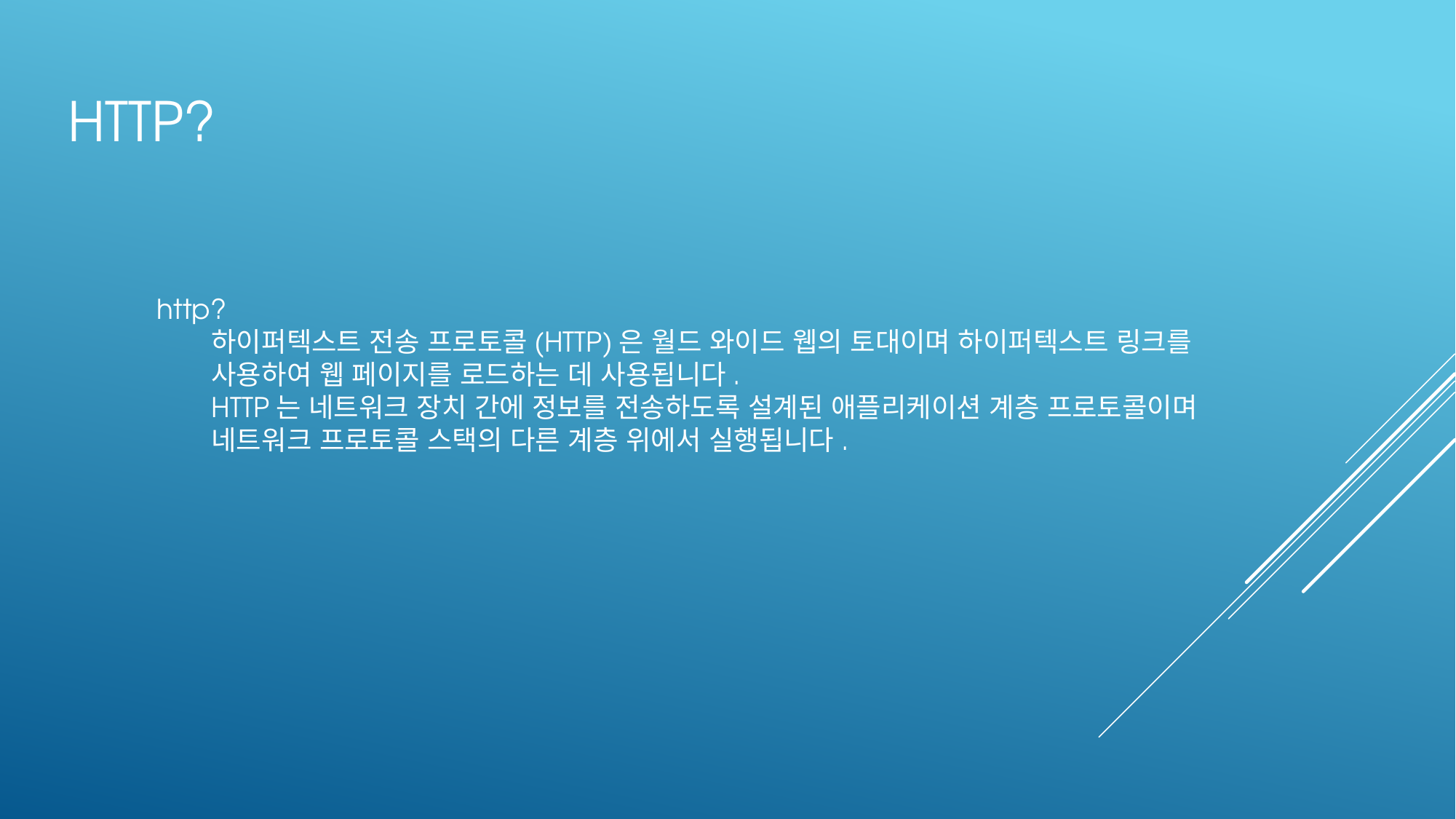

# HTTP?
http?
하이퍼텍스트 전송 프로토콜(HTTP)은 월드 와이드 웹의 토대이며 하이퍼텍스트 링크를
사용하여 웹 페이지를 로드하는 데 사용됩니다.
HTTP는 네트워크 장치 간에 정보를 전송하도록 설계된 애플리케이션 계층 프로토콜이며
네트워크 프로토콜 스택의 다른 계층 위에서 실행됩니다.